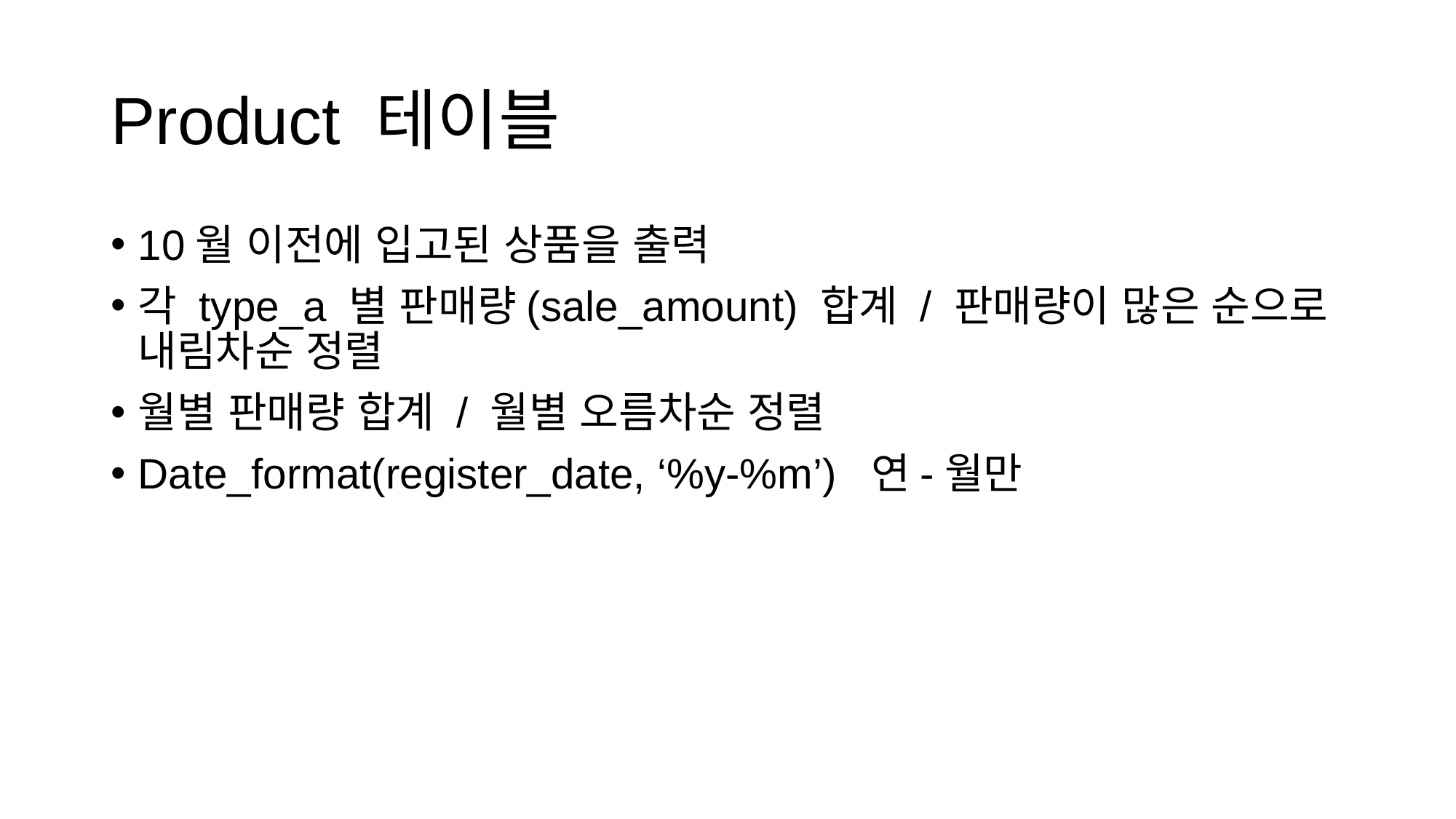

# Product 테이블
10월 이전에 입고된 상품을 출력
각 type_a 별 판매량(sale_amount) 합계 / 판매량이 많은 순으로 내림차순 정렬
월별 판매량 합계 / 월별 오름차순 정렬
Date_format(register_date, ‘%y-%m’)  연-월만